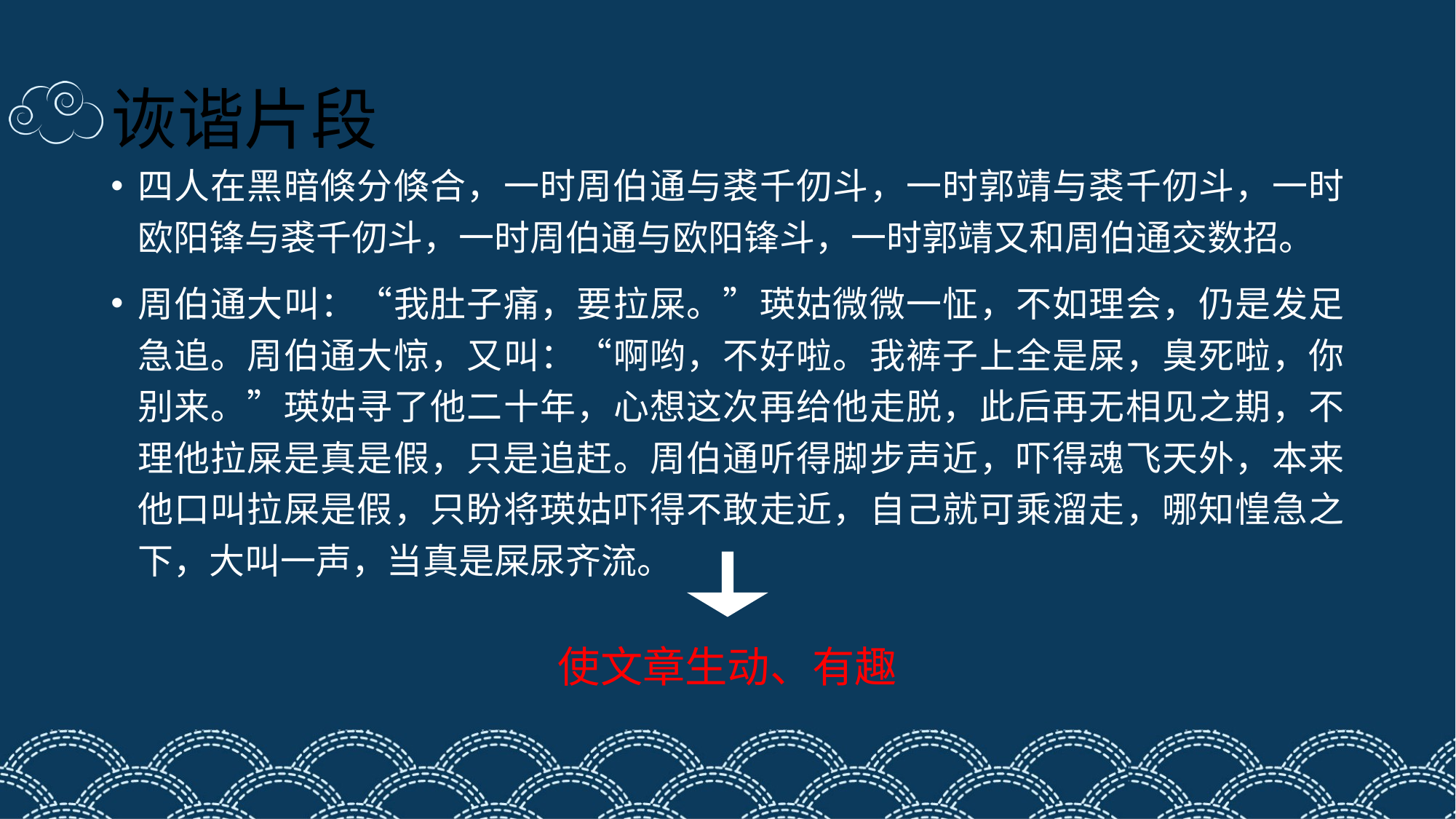

# 诙谐片段
四人在黑暗倏分倏合，一时周伯通与裘千仞斗，一时郭靖与裘千仞斗，一时欧阳锋与裘千仞斗，一时周伯通与欧阳锋斗，一时郭靖又和周伯通交数招。
周伯通大叫：“我肚子痛，要拉屎。”瑛姑微微一怔，不如理会，仍是发足急追。周伯通大惊，又叫：“啊哟，不好啦。我裤子上全是屎，臭死啦，你别来。”瑛姑寻了他二十年，心想这次再给他走脱，此后再无相见之期，不理他拉屎是真是假，只是追赶。周伯通听得脚步声近，吓得魂飞天外，本来他口叫拉屎是假，只盼将瑛姑吓得不敢走近，自己就可乘溜走，哪知惶急之下，大叫一声，当真是屎尿齐流。

使文章生动、有趣